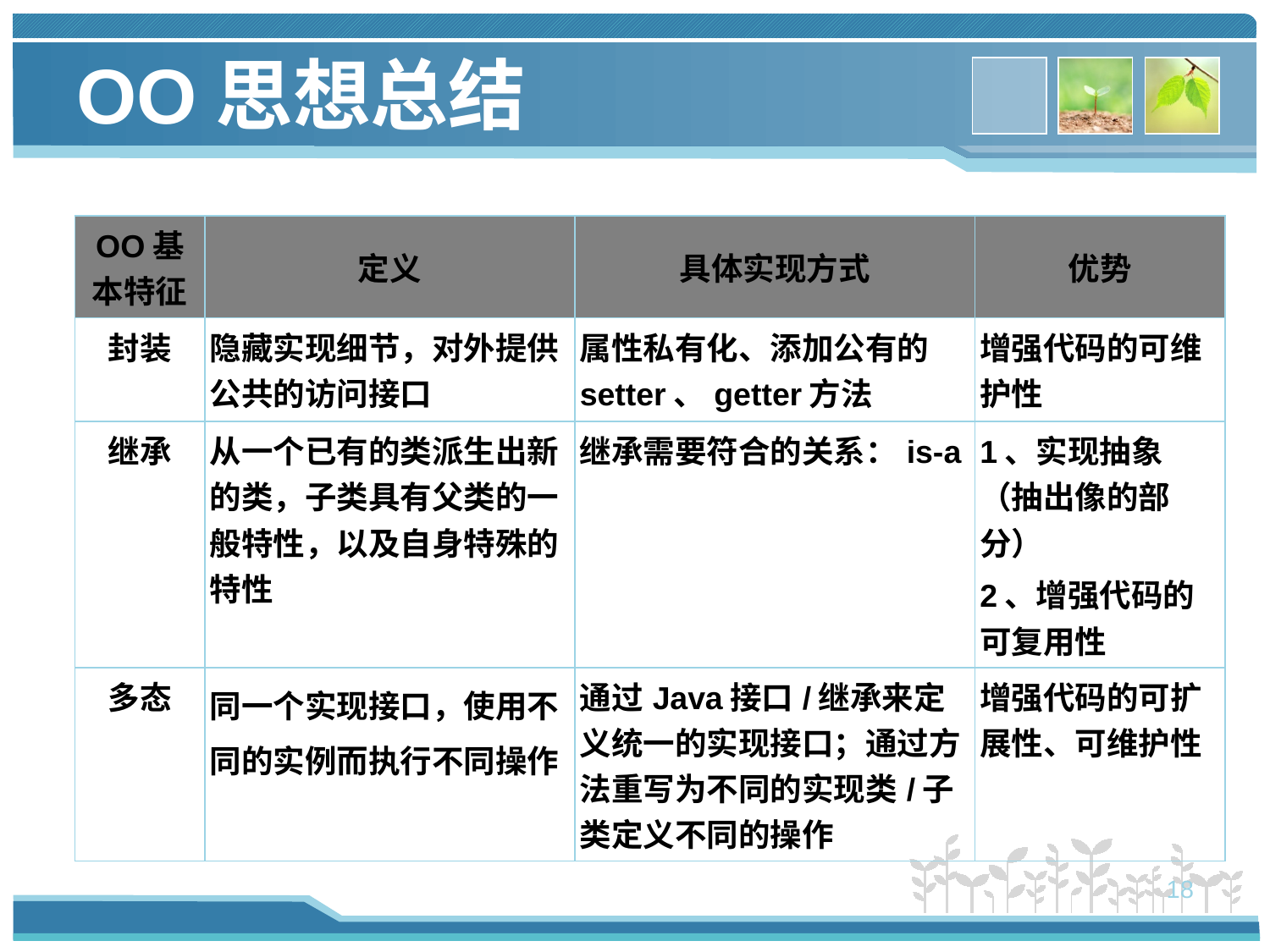

OO思想总结
| OO基本特征 | 定义 | 具体实现方式 | 优势 |
| --- | --- | --- | --- |
| 封装 | 隐藏实现细节，对外提供公共的访问接口 | 属性私有化、添加公有的setter、getter方法 | 增强代码的可维护性 |
| 继承 | 从一个已有的类派生出新的类，子类具有父类的一般特性，以及自身特殊的特性 | 继承需要符合的关系：is-a | 1、实现抽象（抽出像的部分） 2、增强代码的可复用性 |
| 多态 | 同一个实现接口，使用不同的实例而执行不同操作 | 通过Java接口/继承来定义统一的实现接口；通过方法重写为不同的实现类/子类定义不同的操作 | 增强代码的可扩展性、可维护性 |
18